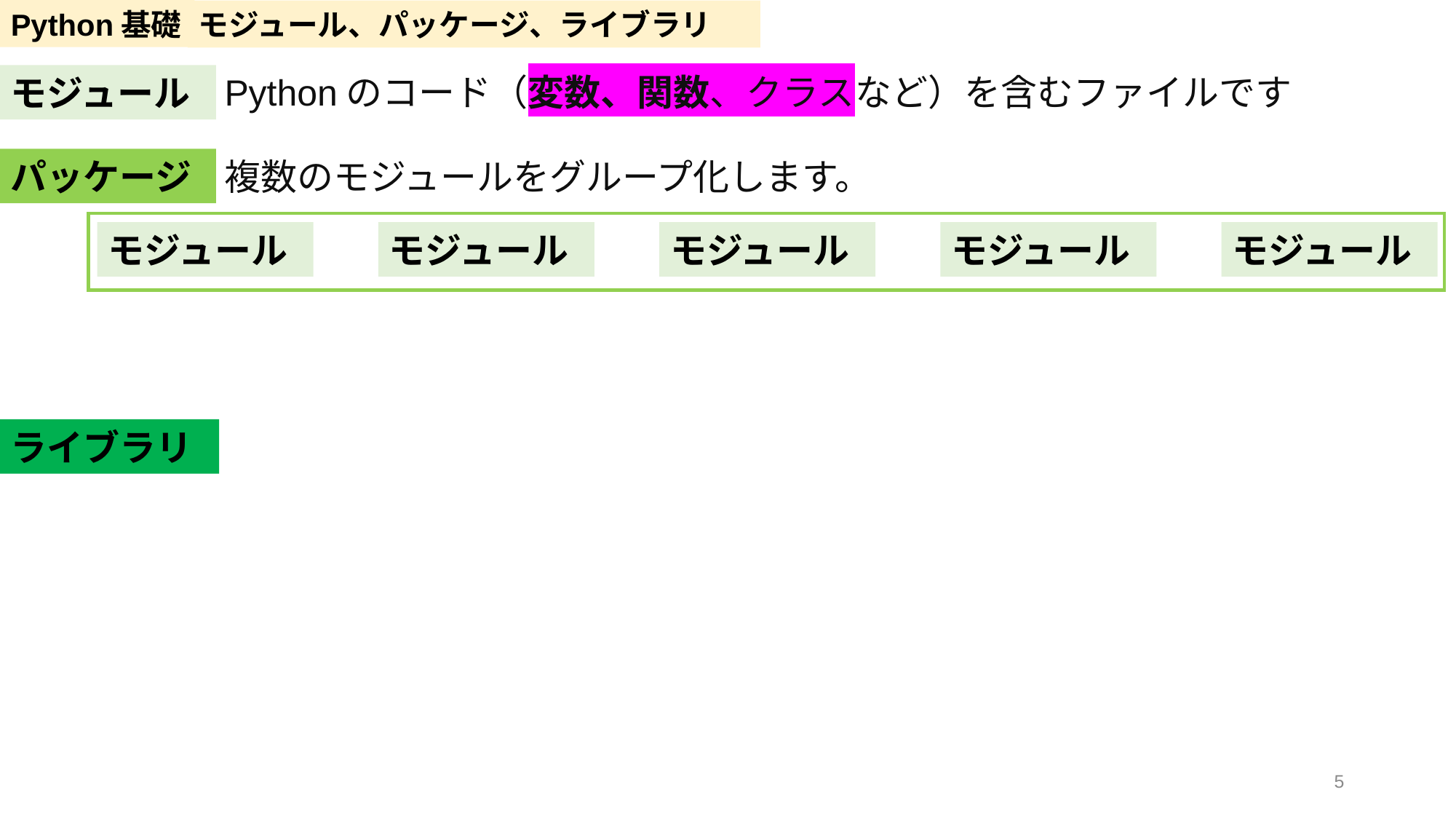

Python基礎
モジュール、パッケージ、ライブラリ
Pythonのコード（変数、関数、クラスなど）を含むファイルです
モジュール
パッケージ
複数のモジュールをグループ化します。

モジュール
モジュール
モジュール
モジュール
モジュール
ライブラリ
5